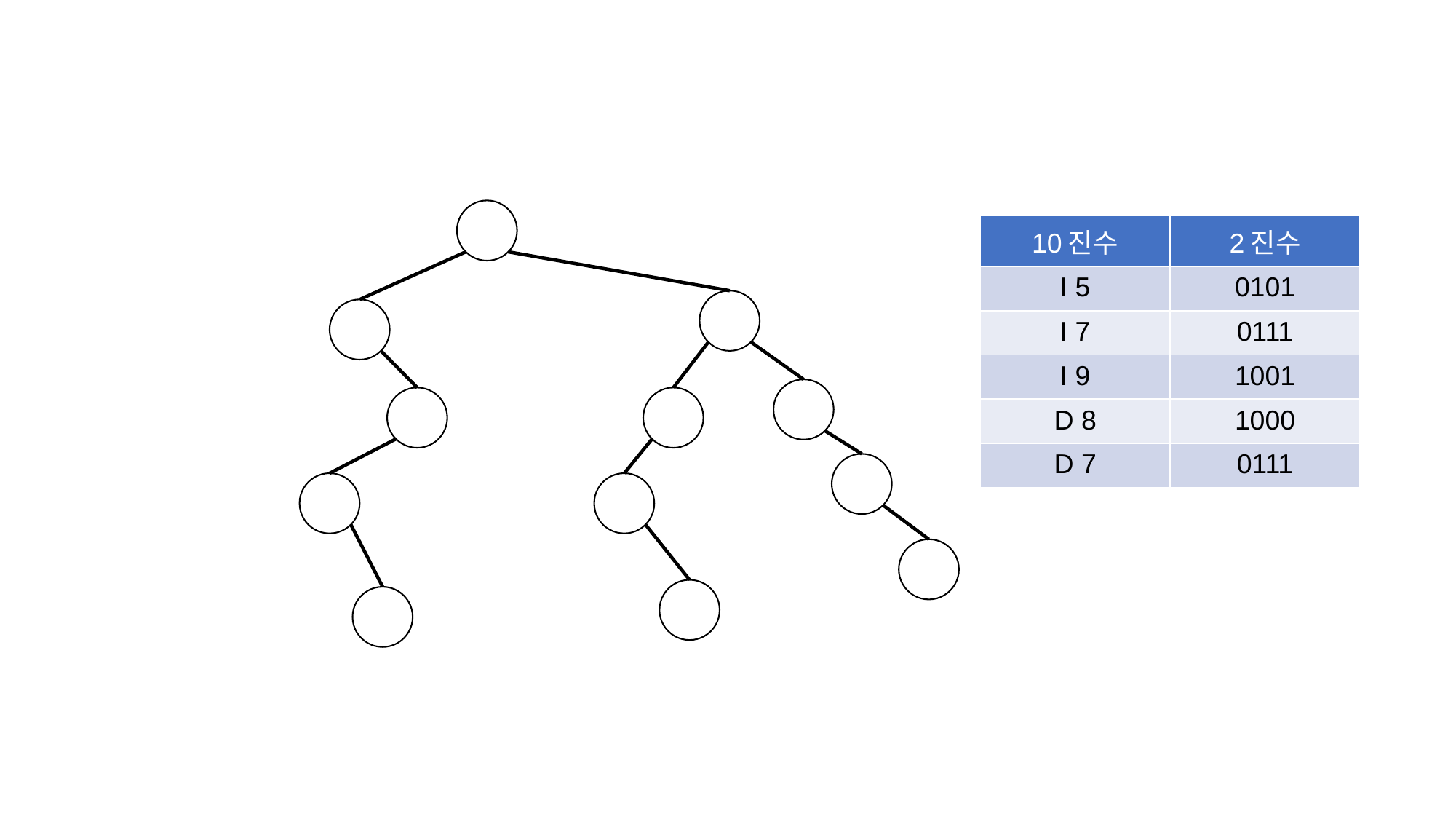

| 10진수 | 2진수 |
| --- | --- |
| I 5 | 0101 |
| I 7 | 0111 |
| I 9 | 1001 |
| D 8 | 1000 |
| D 7 | 0111 |